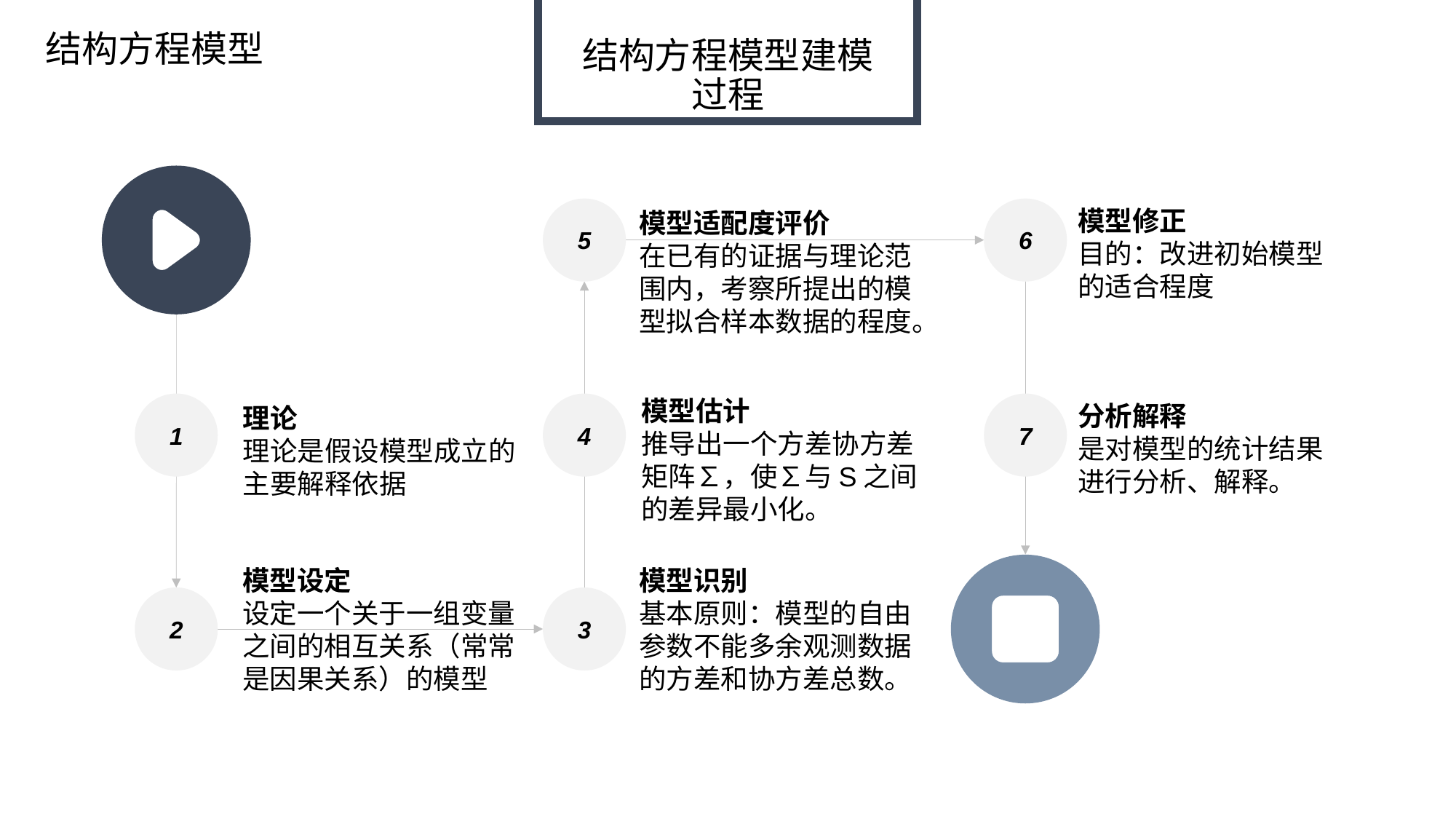

结构方程模型

结构方程模型建模过程

5
6
模型修正
目的：改进初始模型的适合程度
模型适配度评价
在已有的证据与理论范围内，考察所提出的模型拟合样本数据的程度。
模型估计
推导出一个方差协方差矩阵∑，使∑与S之间的差异最小化。
理论
理论是假设模型成立的主要解释依据

分析解释
是对模型的统计结果进行分析、解释。
1
4
7

模型识别
基本原则：模型的自由参数不能多余观测数据的方差和协方差总数。
2
3
模型设定
设定一个关于一组变量之间的相互关系（常常是因果关系）的模型